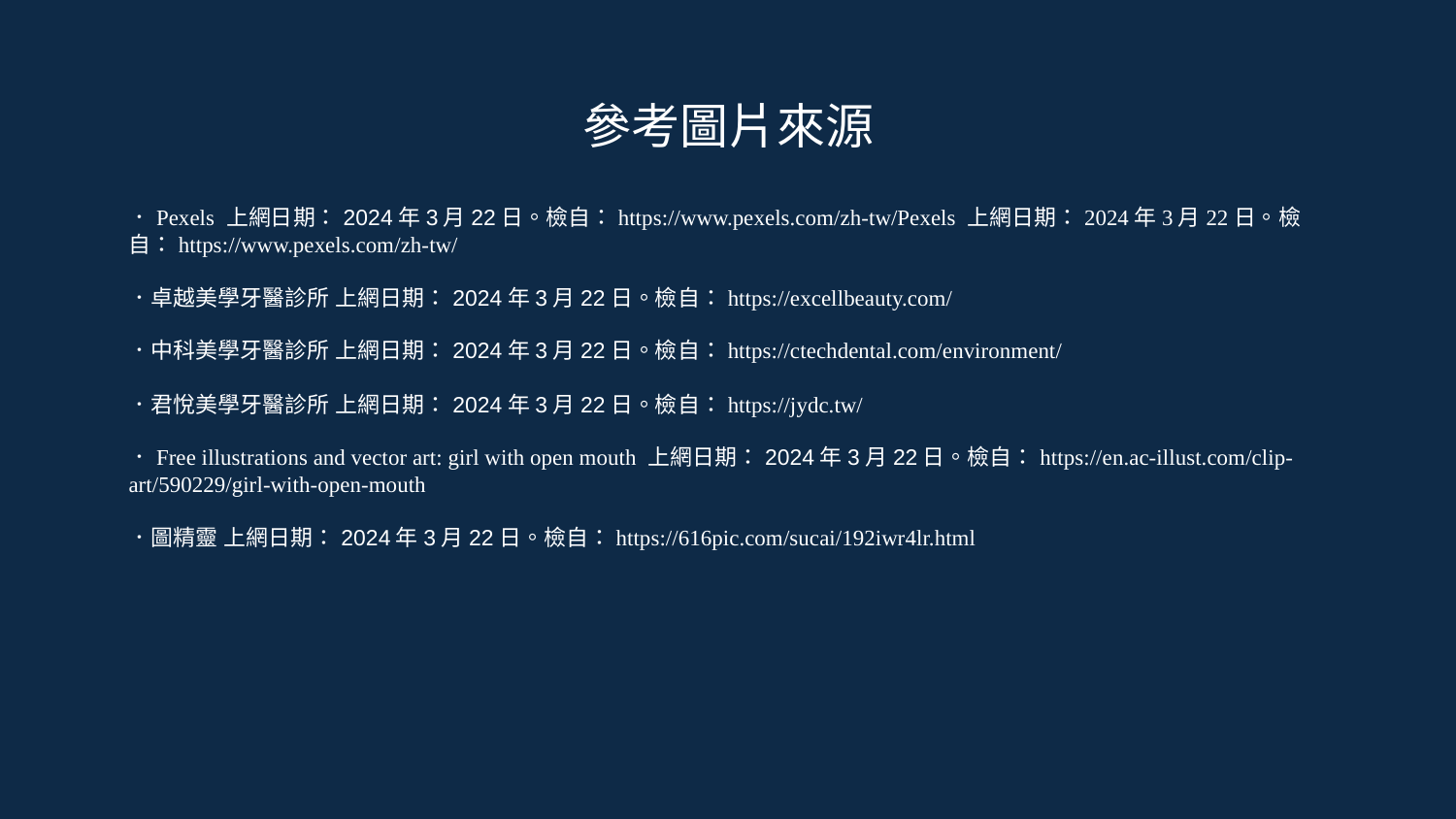

# 參考圖片來源
．Pexels 上網日期：2024年3月22日。檢自：https://www.pexels.com/zh-tw/Pexels 上網日期：2024年3月22日。檢自：https://www.pexels.com/zh-tw/

．卓越美學牙醫診所 上網日期：2024年3月22日。檢自：https://excellbeauty.com/

．中科美學牙醫診所 上網日期：2024年3月22日。檢自：https://ctechdental.com/environment/

．君悅美學牙醫診所 上網日期：2024年3月22日。檢自：https://jydc.tw/

．Free illustrations and vector art: girl with open mouth 上網日期：2024年3月22日。檢自：https://en.ac-illust.com/clip-art/590229/girl-with-open-mouth

．圖精靈 上網日期：2024年3月22日。檢自：https://616pic.com/sucai/192iwr4lr.html